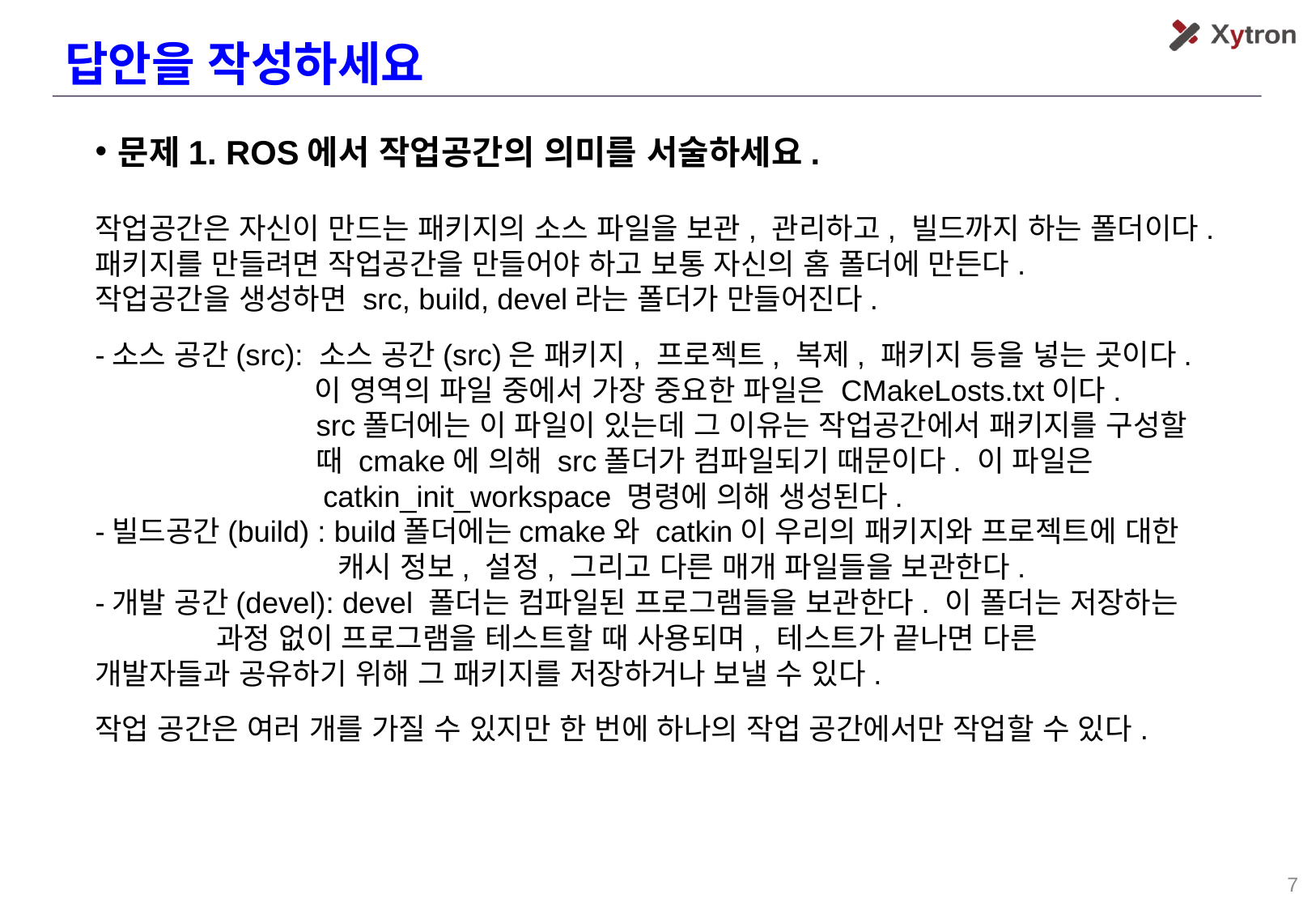

답안을 작성하세요
문제1. ROS에서 작업공간의 의미를 서술하세요.

작업공간은 자신이 만드는 패키지의 소스 파일을 보관, 관리하고, 빌드까지 하는 폴더이다. 패키지를 만들려면 작업공간을 만들어야 하고 보통 자신의 홈 폴더에 만든다.
작업공간을 생성하면 src, build, devel라는 폴더가 만들어진다.

-소스 공간(src): 소스 공간(src)은 패키지, 프로젝트, 복제, 패키지 등을 넣는 곳이다.
	           이 영역의 파일 중에서 가장 중요한 파일은 CMakeLosts.txt이다.
	            src폴더에는 이 파일이 있는데 그 이유는 작업공간에서 패키지를 구성할 	            때 cmake에 의해 src폴더가 컴파일되기 때문이다. 이 파일은 		            catkin_init_workspace 명령에 의해 생성된다.
-빌드공간(build) : build폴더에는cmake와 catkin이 우리의 패키지와 프로젝트에 대한
	    	캐시 정보, 설정, 그리고 다른 매개 파일들을 보관한다.
-개발 공간(devel): devel 폴더는 컴파일된 프로그램들을 보관한다. 이 폴더는 저장하는 		과정 없이 프로그램을 테스트할 때 사용되며, 테스트가 끝나면 다른 		개발자들과 공유하기 위해 그 패키지를 저장하거나 보낼 수 있다.

작업 공간은 여러 개를 가질 수 있지만 한 번에 하나의 작업 공간에서만 작업할 수 있다.

7